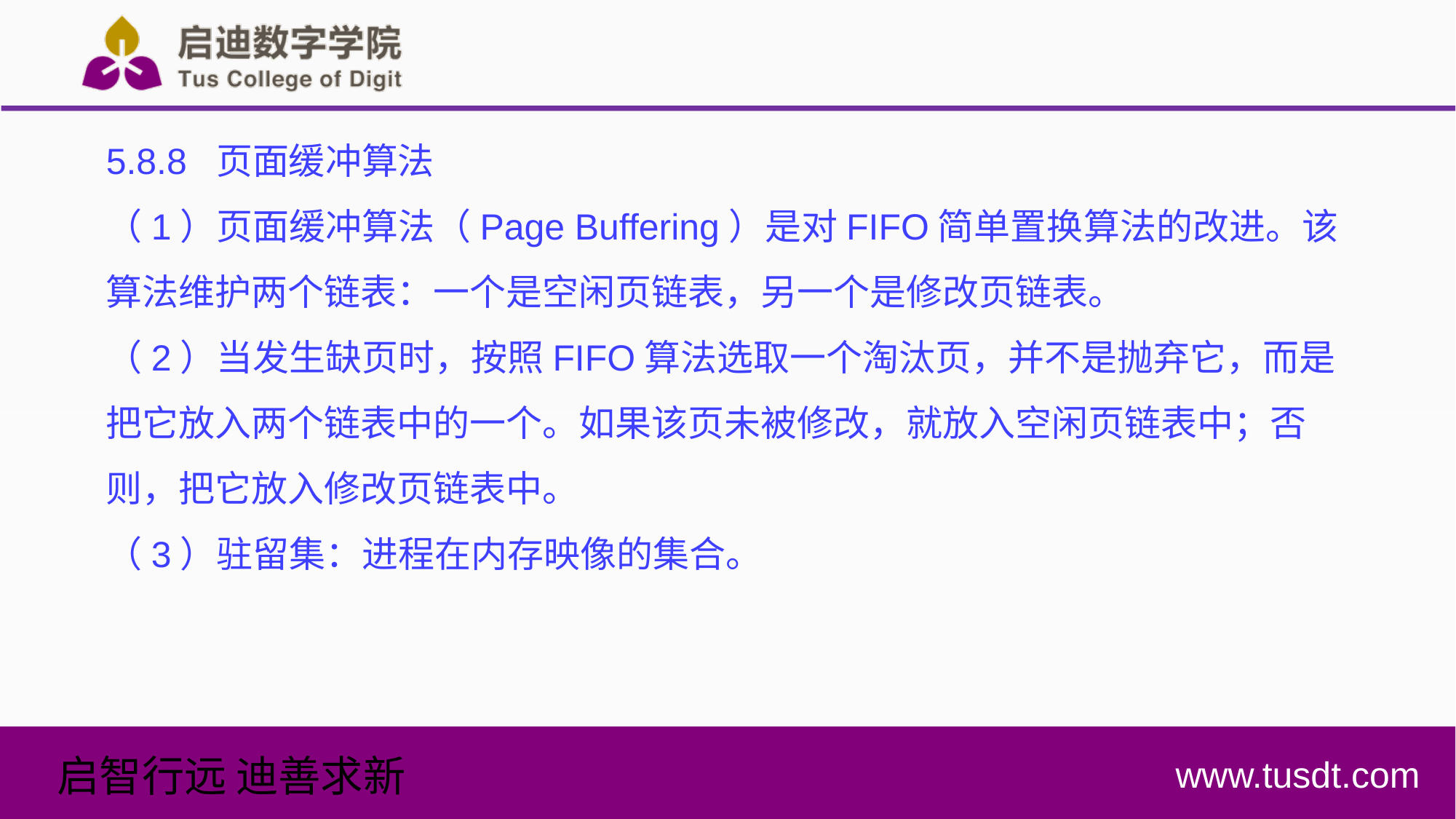

5.8.8  页面缓冲算法
（1）页面缓冲算法（Page Buffering）是对FIFO简单置换算法的改进。该算法维护两个链表：一个是空闲页链表，另一个是修改页链表。
（2）当发生缺页时，按照FIFO算法选取一个淘汰页，并不是抛弃它，而是把它放入两个链表中的一个。如果该页未被修改，就放入空闲页链表中；否则，把它放入修改页链表中。
（3）驻留集：进程在内存映像的集合。